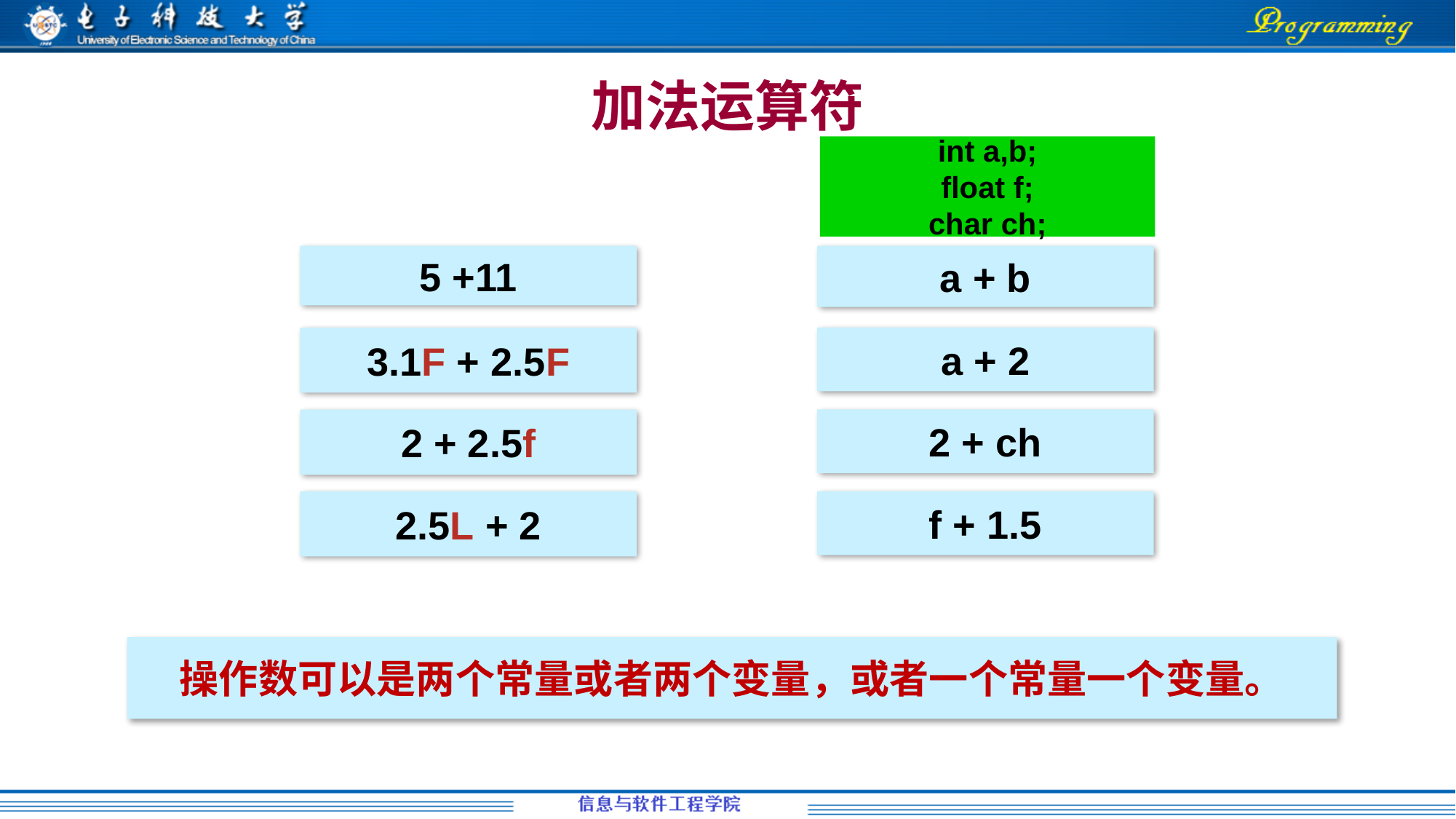

加法运算符
int a,b;
float f;
char ch;
a + b
5 +11
a + 2
3.1F + 2.5F
2 + ch
2 + 2.5f
f + 1.5
2.5L + 2
操作数可以是两个常量或者两个变量，或者一个常量一个变量。